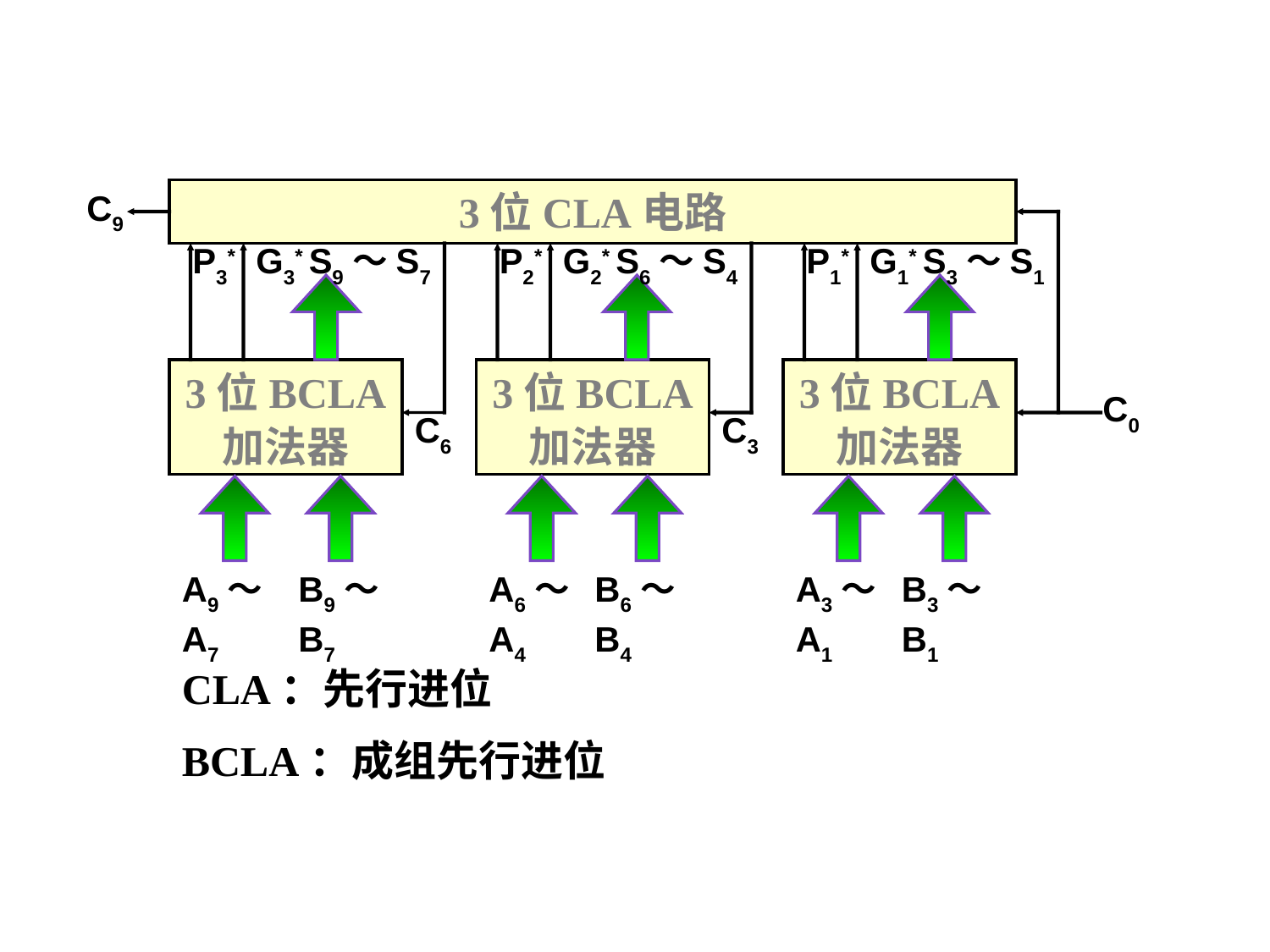

C9
3位CLA电路

P3*
G3*
S9～S7
P2*
G2*
S6～S4
P1*
G1*
S3～S1

3位BCLA
加法器
3位BCLA
加法器
3位BCLA
加法器
C0
C6
C3

A9～A7
B9～B7
A6～A4
B6～B4
A3～A1
B3～B1
CLA：先行进位
BCLA：成组先行进位